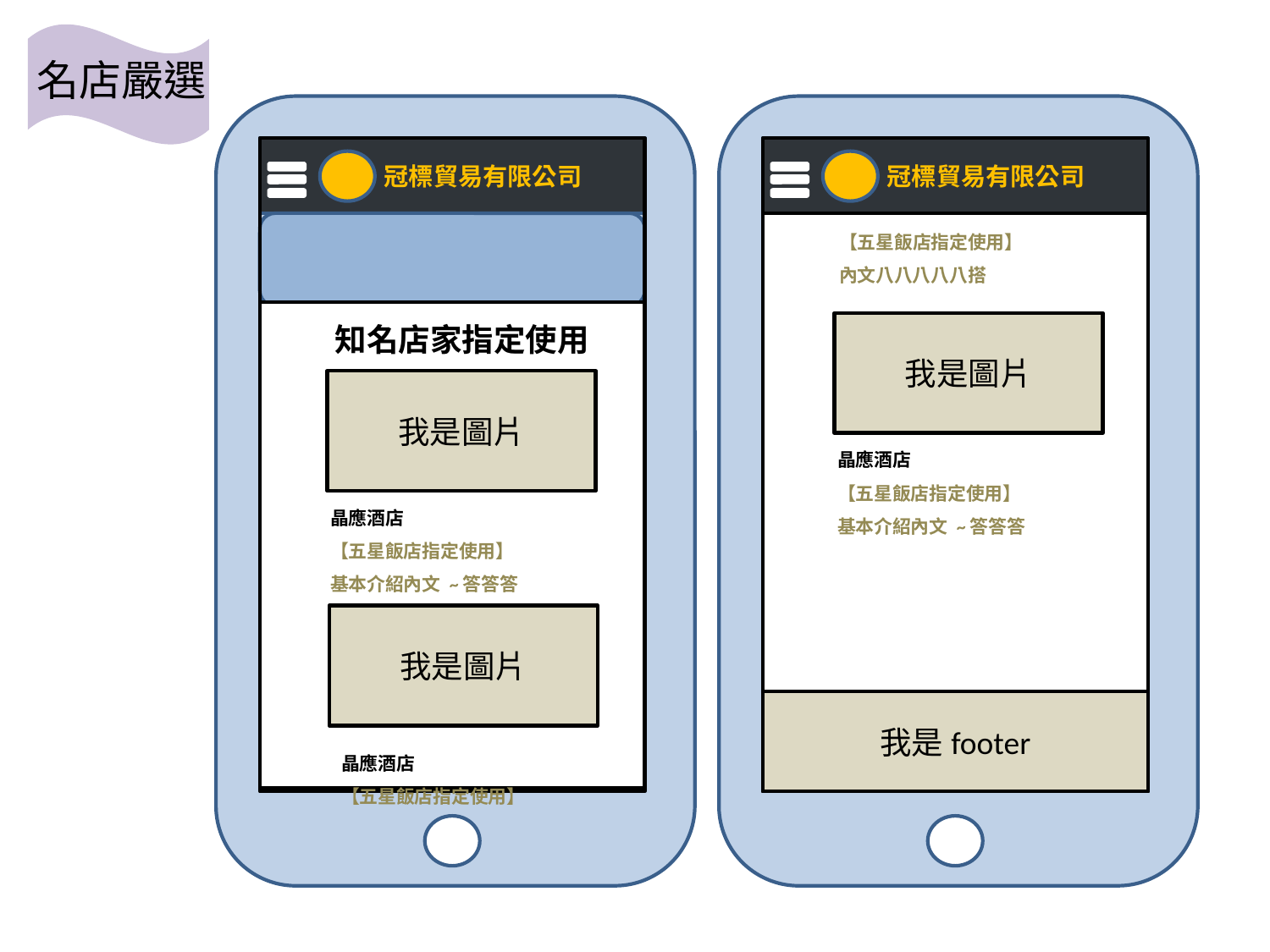

名店嚴選

冠標貿易有限公司
冠標貿易有限公司

【五星飯店指定使用】
內文八八八八八搭

我是圖片
知名店家指定使用
我是圖片
製作程
晶應酒店
【五星飯店指定使用】
基本介紹內文 ~答答答
晶應酒店
【五星飯店指定使用】
基本介紹內文 ~答答答
我是圖片
我是footer
晶應酒店
【五星飯店指定使用】